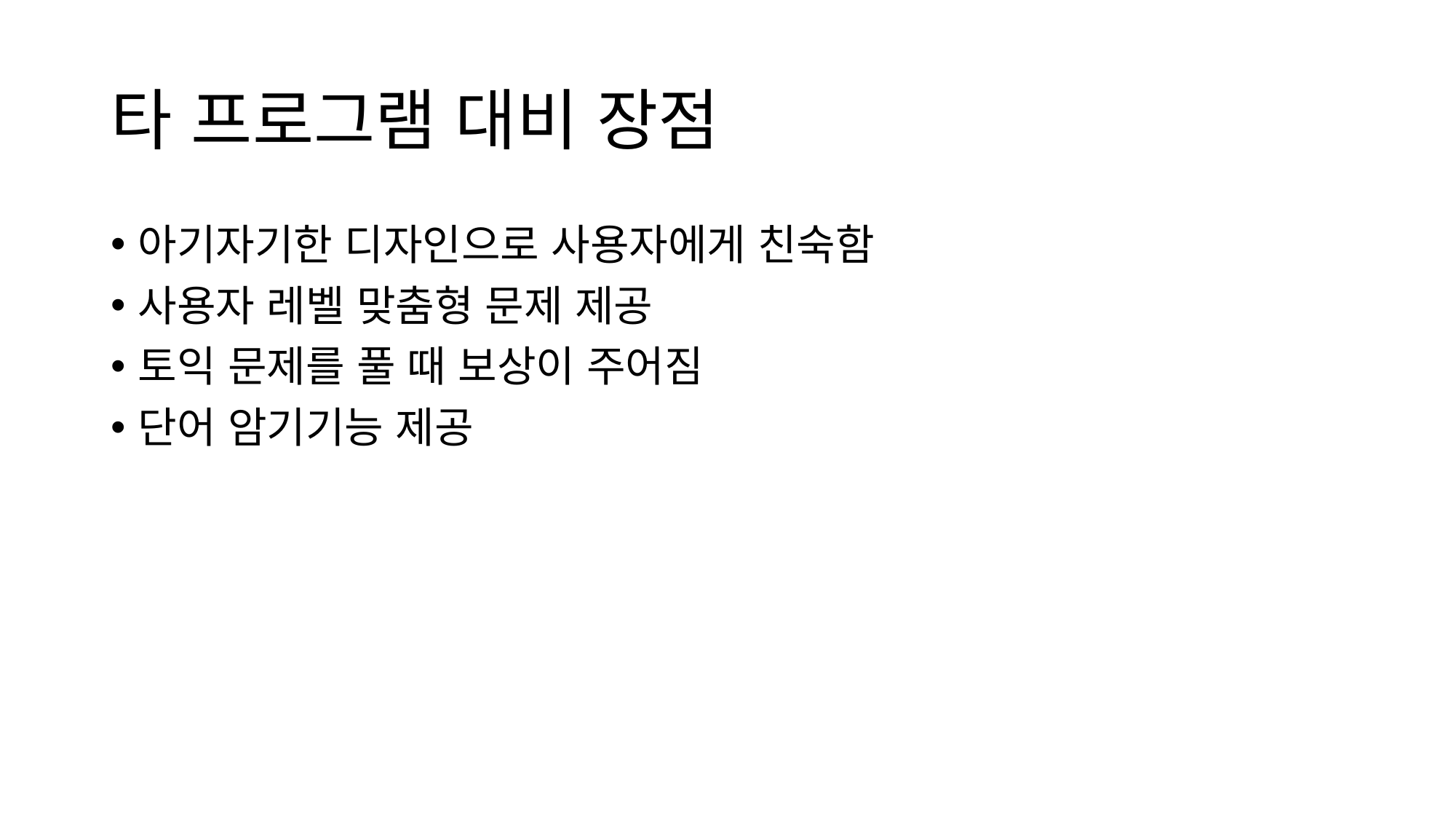

# 타 프로그램 대비 장점
아기자기한 디자인으로 사용자에게 친숙함
사용자 레벨 맞춤형 문제 제공
토익 문제를 풀 때 보상이 주어짐
단어 암기기능 제공